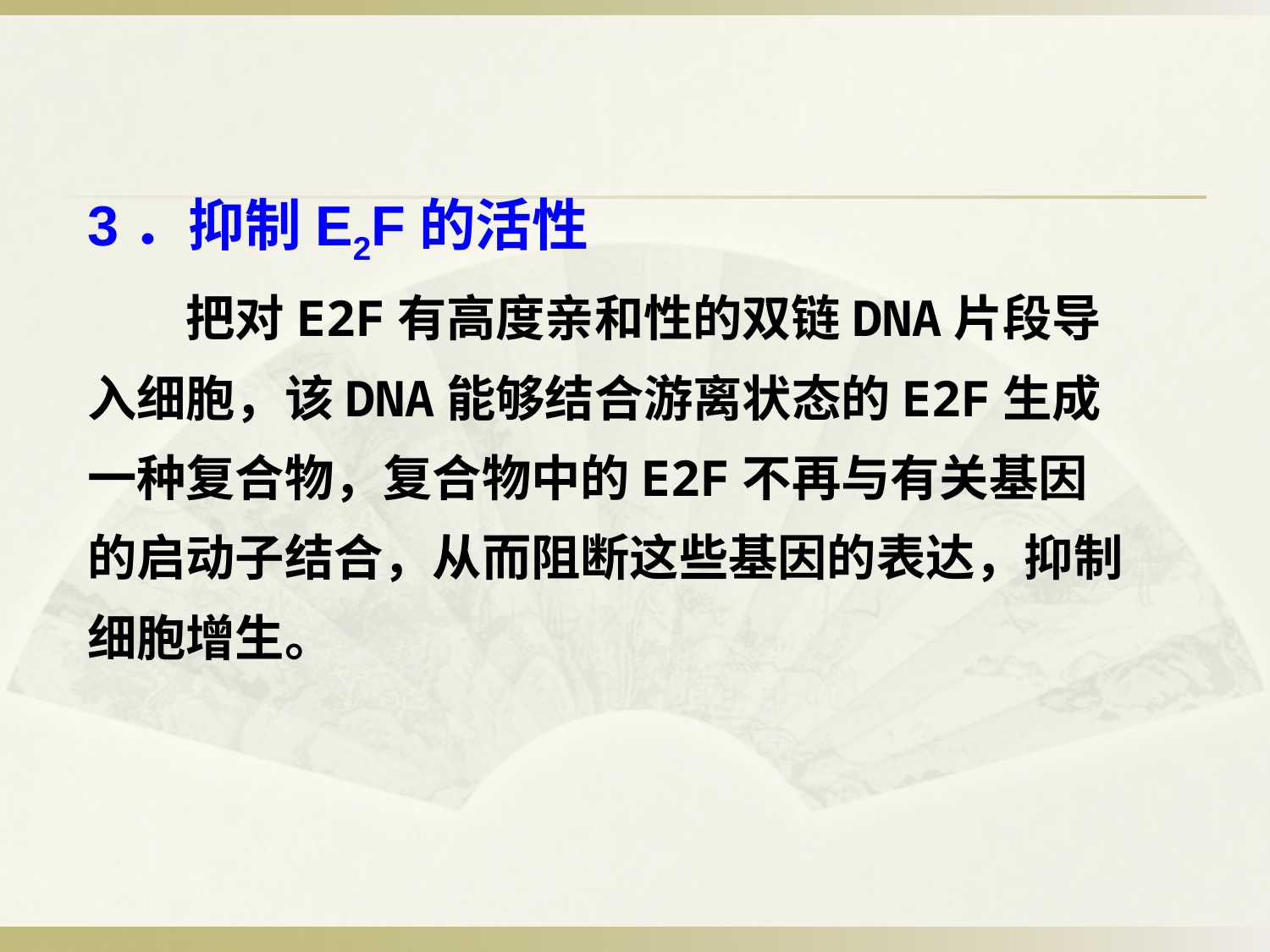

3．抑制E2F的活性
　　把对E2F有高度亲和性的双链DNA片段导入细胞，该DNA能够结合游离状态的E2F生成一种复合物，复合物中的E2F不再与有关基因的启动子结合，从而阻断这些基因的表达，抑制细胞增生。